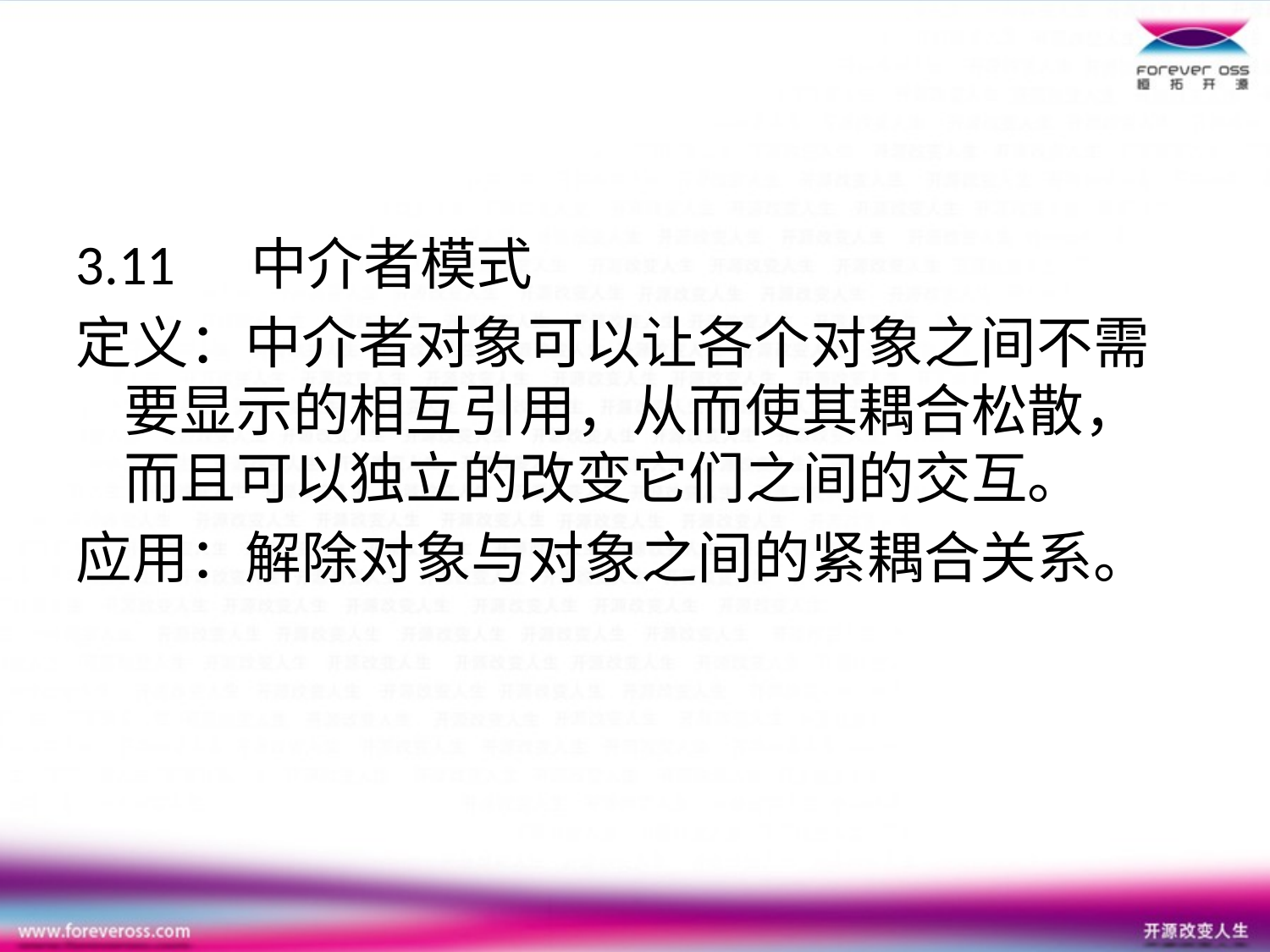

#
3.11	中介者模式
定义：中介者对象可以让各个对象之间不需要显示的相互引用，从而使其耦合松散，而且可以独立的改变它们之间的交互。
应用：解除对象与对象之间的紧耦合关系。